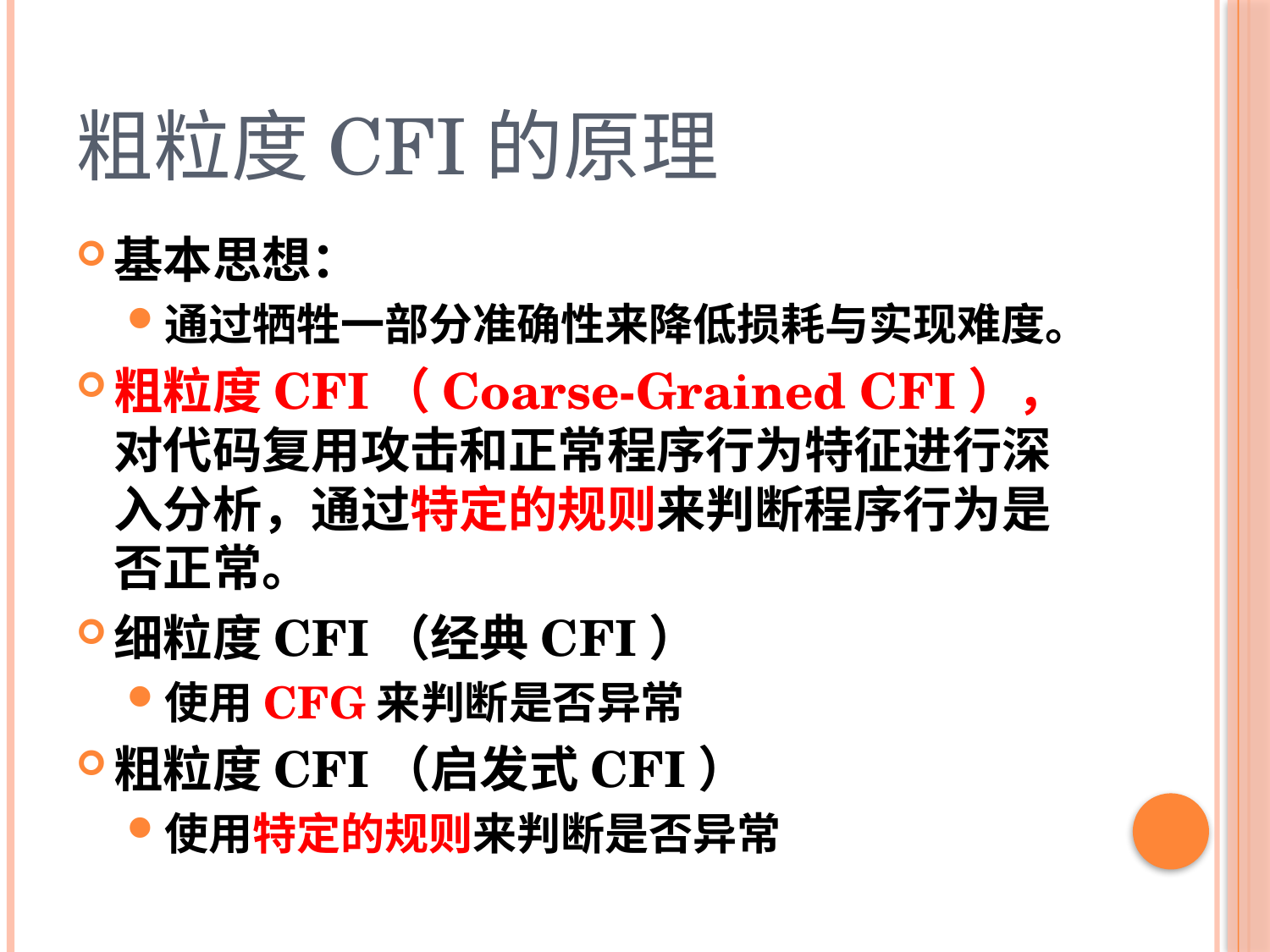

# 粗粒度CFI的原理
基本思想：
通过牺牲一部分准确性来降低损耗与实现难度。
粗粒度CFI（Coarse-Grained CFI），对代码复用攻击和正常程序行为特征进行深入分析，通过特定的规则来判断程序行为是否正常。
细粒度CFI（经典CFI）
使用CFG来判断是否异常
粗粒度CFI（启发式CFI）
使用特定的规则来判断是否异常